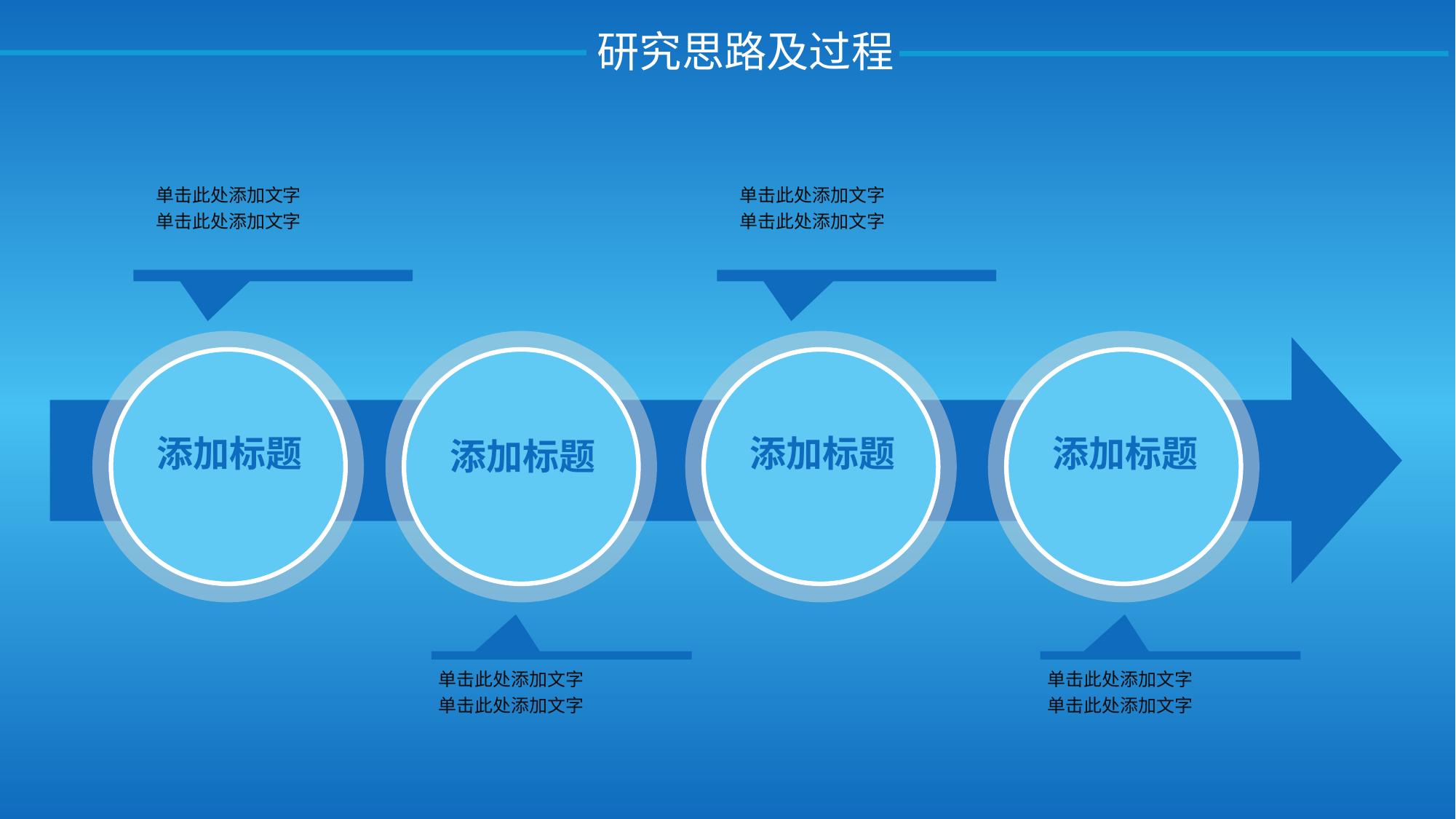

研究思路及过程

单击此处添加文字
单击此处添加文字
单击此处添加文字
单击此处添加文字

添加标题

添加标题

添加标题

添加标题

单击此处添加文字
单击此处添加文字
单击此处添加文字
单击此处添加文字